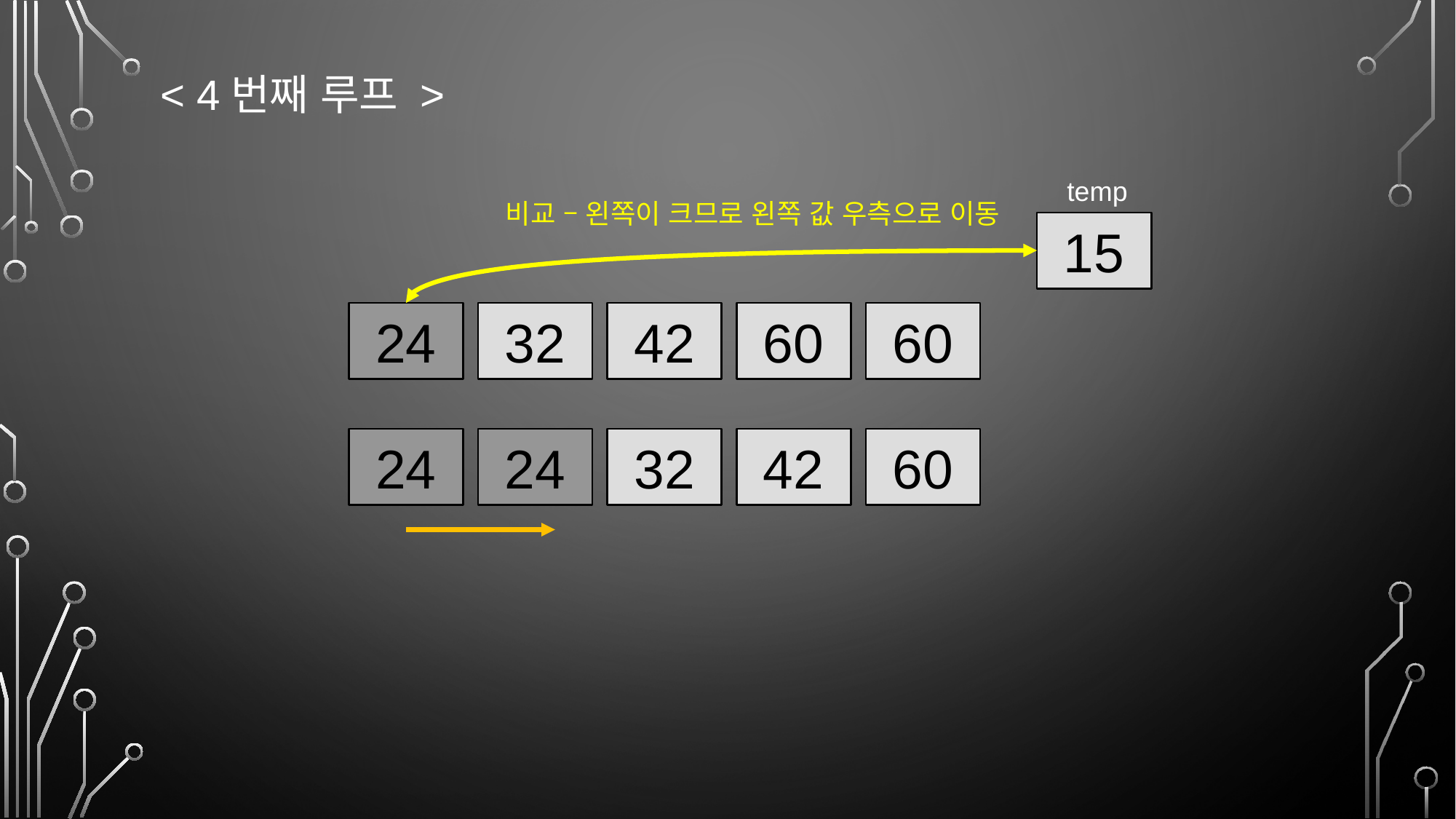

< 4번째 루프 >
temp
비교 – 왼쪽이 크므로 왼쪽 값 우측으로 이동
15
42
60
60
32
24
32
42
60
24
24